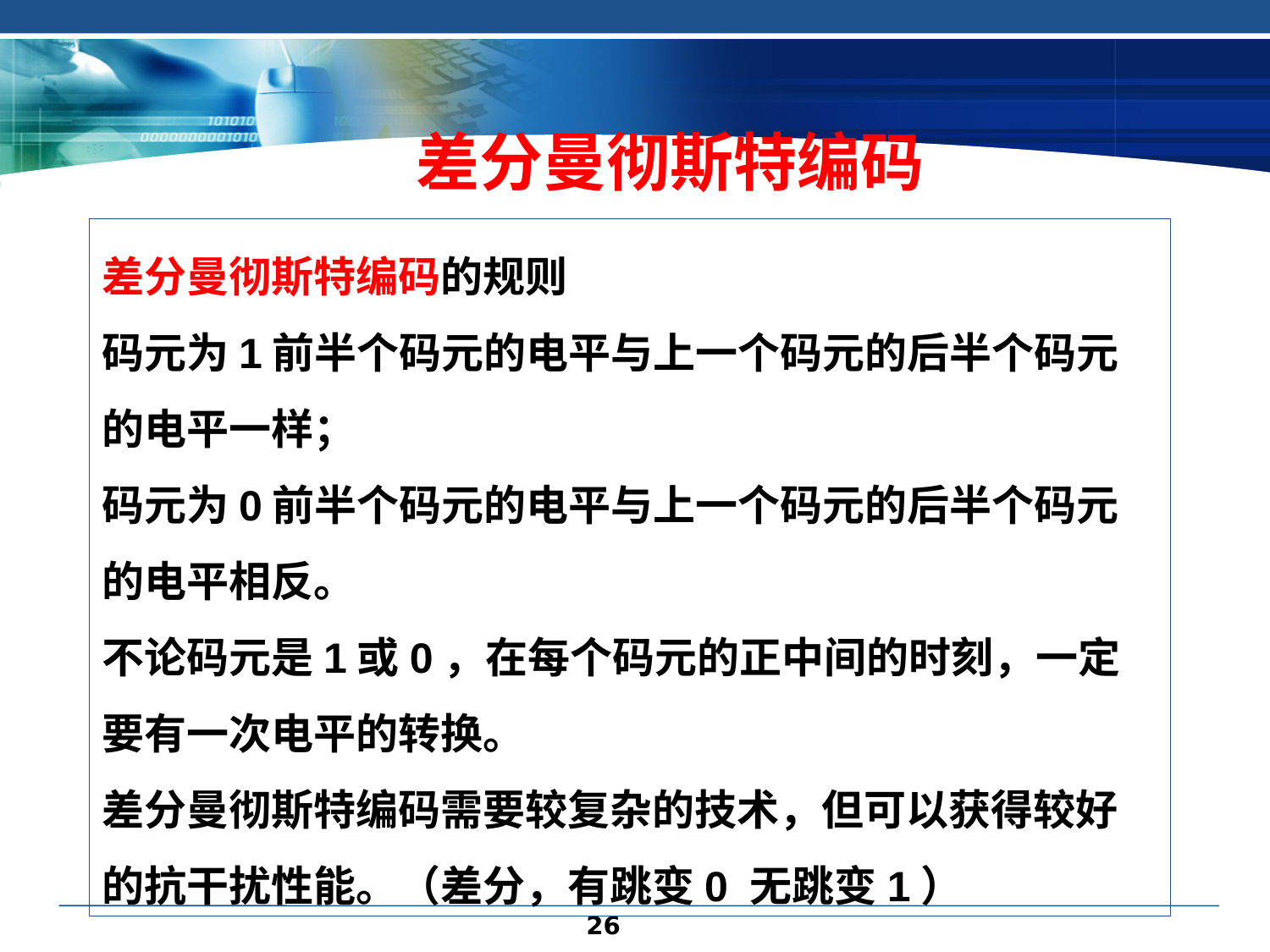

差分曼彻斯特编码
差分曼彻斯特编码的规则
码元为1前半个码元的电平与上一个码元的后半个码元的电平一样；
码元为0前半个码元的电平与上一个码元的后半个码元的电平相反。
不论码元是1或0，在每个码元的正中间的时刻，一定要有一次电平的转换。
差分曼彻斯特编码需要较复杂的技术，但可以获得较好的抗干扰性能。（差分，有跳变0 无跳变1）
26